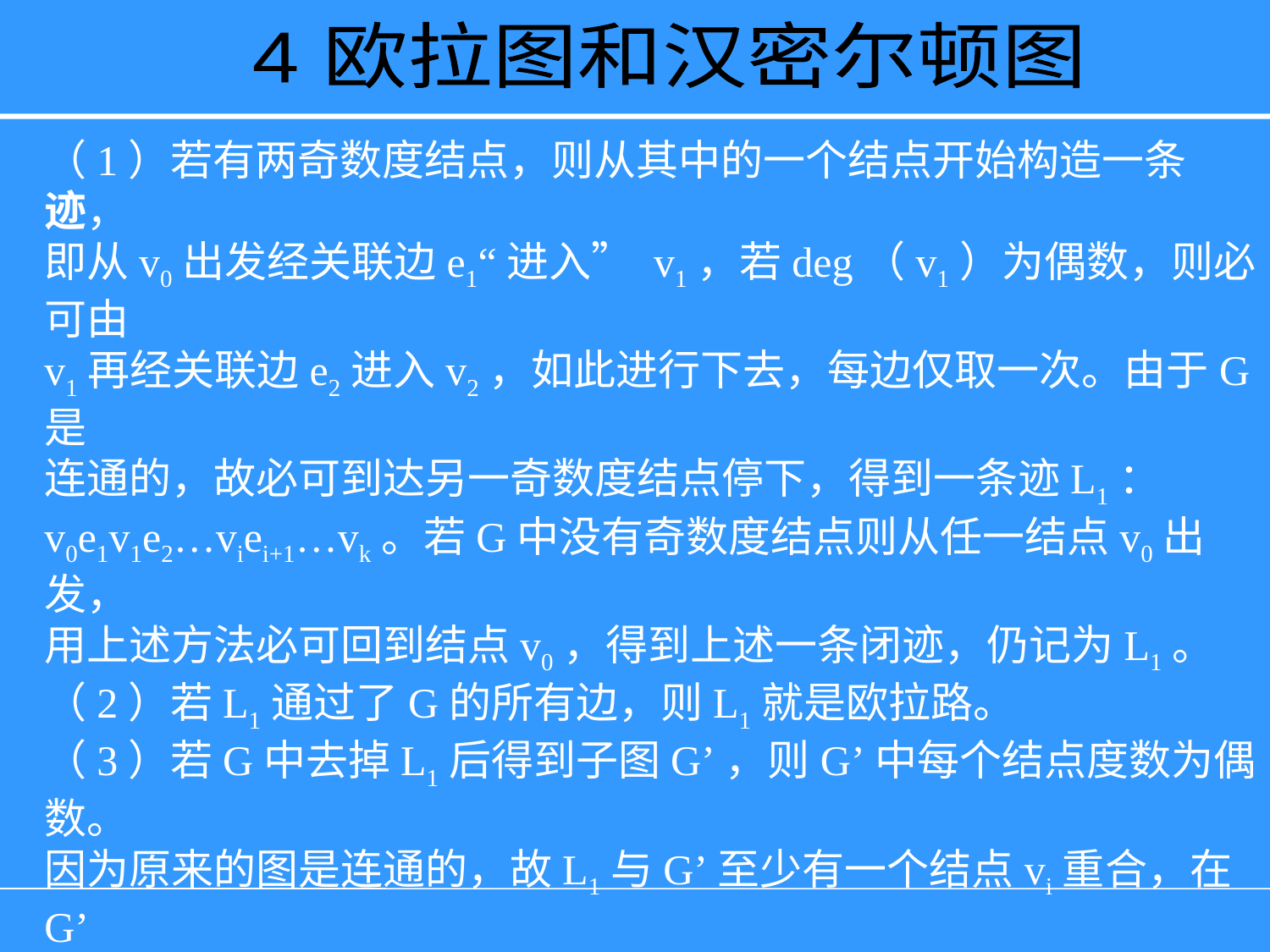

4 欧拉图和汉密尔顿图

（1）若有两奇数度结点，则从其中的一个结点开始构造一条迹，
即从v0出发经关联边e1“进入” v1，若deg（v1）为偶数，则必可由
v1再经关联边e2进入v2，如此进行下去，每边仅取一次。由于G是
连通的，故必可到达另一奇数度结点停下，得到一条迹L1：
v0e1v1e2…viei+1…vk。若G中没有奇数度结点则从任一结点v0出发，
用上述方法必可回到结点v0，得到上述一条闭迹，仍记为L1。
（2）若L1通过了G的所有边，则L1就是欧拉路。
（3）若G中去掉L1后得到子图G’，则G’中每个结点度数为偶数。
因为原来的图是连通的，故L1与G’至少有一个结点vi重合，在G’
中由vi出发重复（1）的方法，得到闭迹L2。
（4）当L1与L2组合在一起，如果恰是G，则即得欧拉路，否则重
复（3）可得到闭迹L3，以此类推直到得到一条经过图G中所有边
的欧拉路。